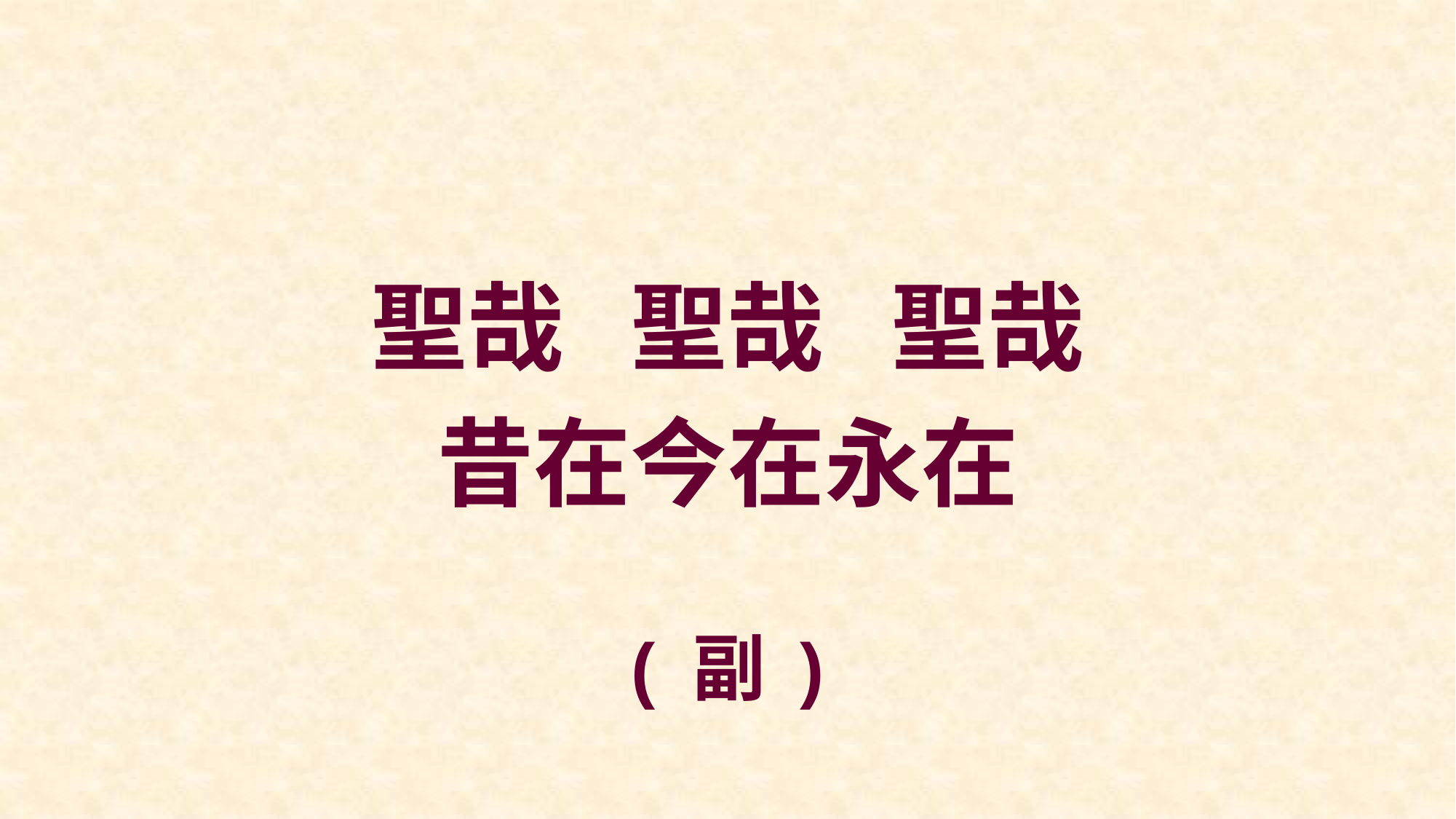

聖哉   聖哉   聖哉
昔在今在永在
( 副 )